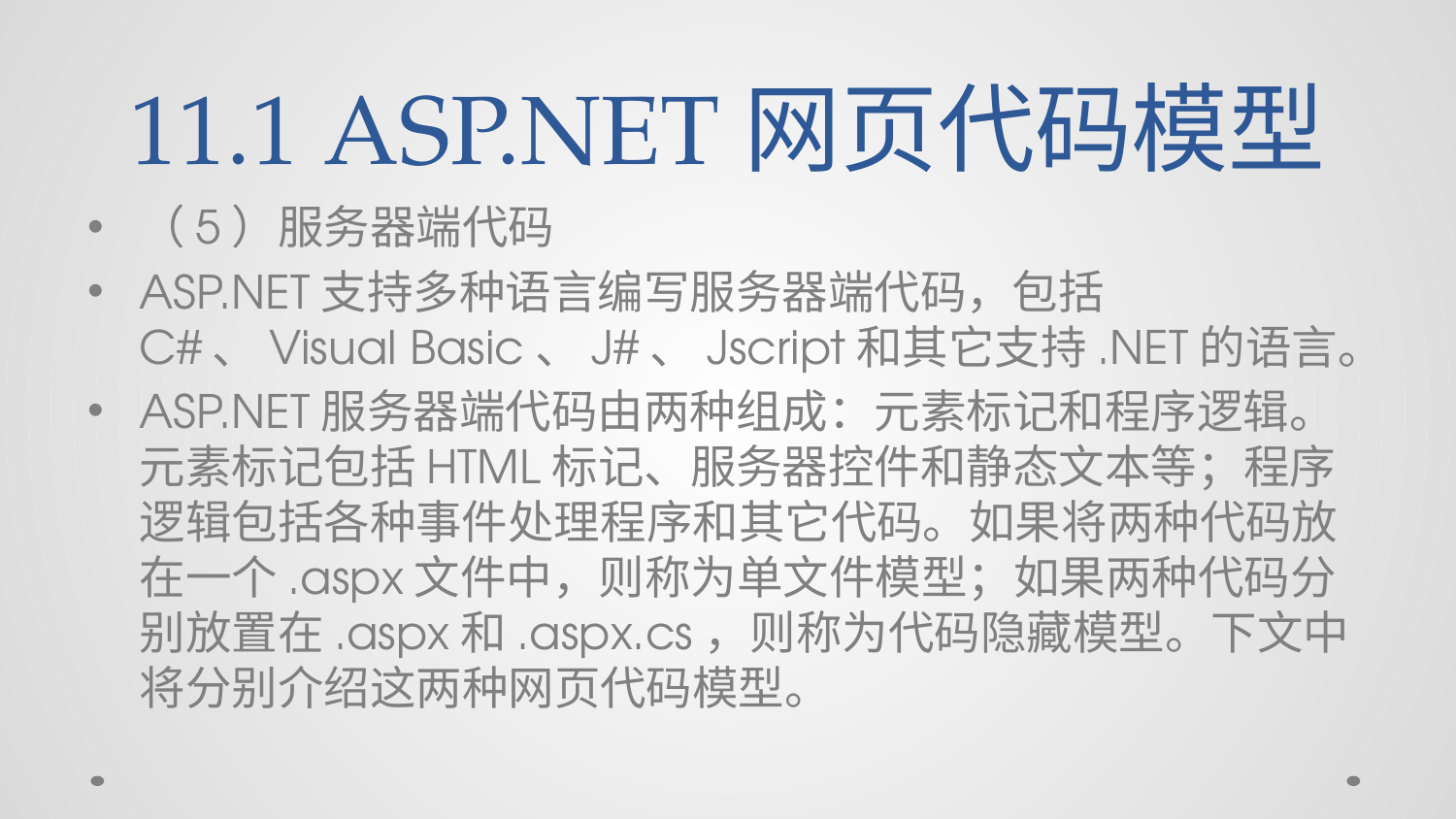

# 11.1 ASP.NET网页代码模型
（5）服务器端代码
ASP.NET支持多种语言编写服务器端代码，包括C#、Visual Basic、J#、Jscript和其它支持.NET的语言。
ASP.NET服务器端代码由两种组成：元素标记和程序逻辑。元素标记包括HTML标记、服务器控件和静态文本等；程序逻辑包括各种事件处理程序和其它代码。如果将两种代码放在一个.aspx文件中，则称为单文件模型；如果两种代码分别放置在.aspx和.aspx.cs，则称为代码隐藏模型。下文中将分别介绍这两种网页代码模型。